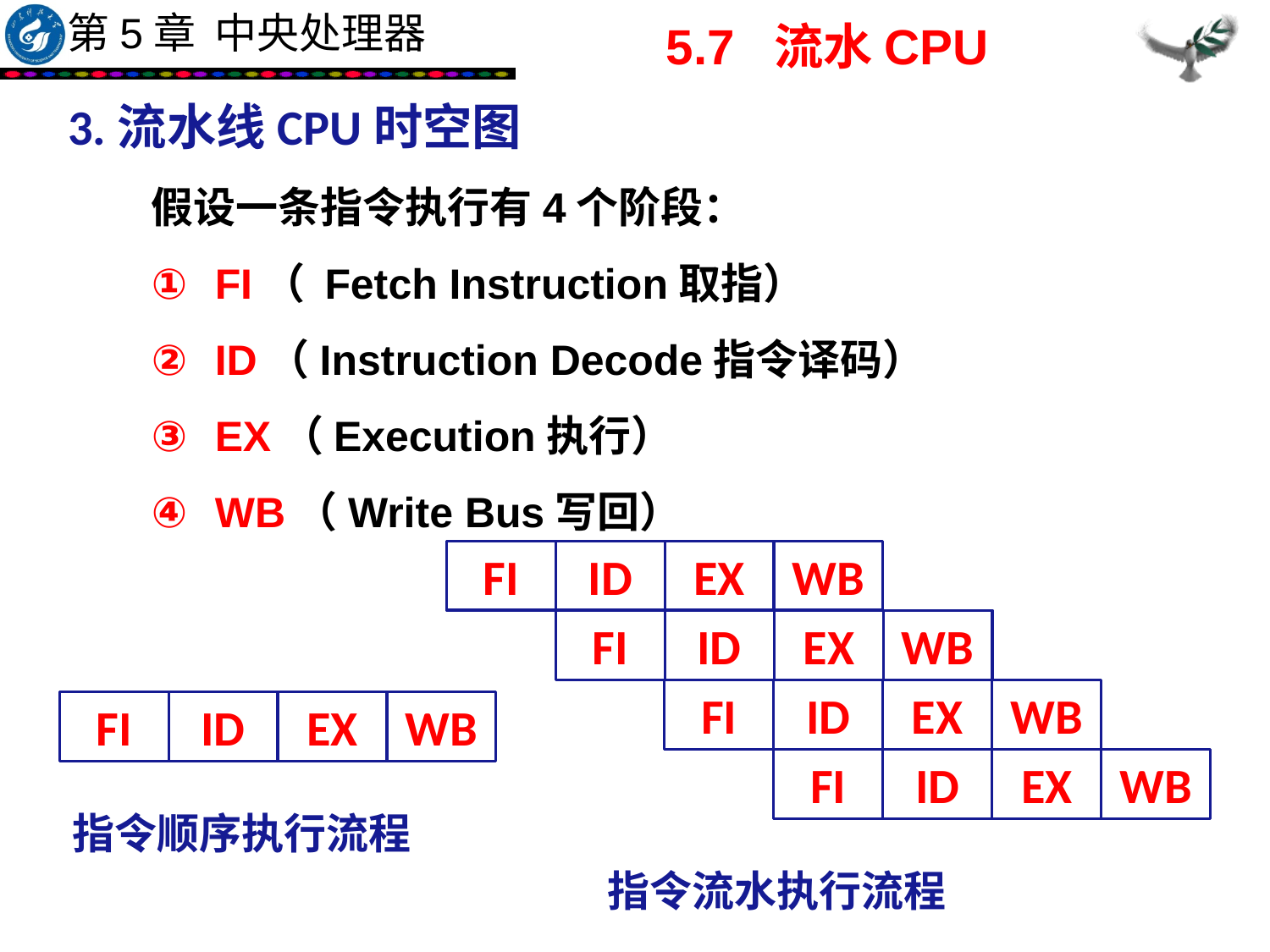

5.7  流水CPU
3.流水线CPU时空图
假设一条指令执行有4个阶段：
FI（ Fetch Instruction取指）
ID（Instruction Decode指令译码）
EX（Execution执行）
WB（Write Bus写回）
FI
ID
EX
WB
FI
ID
EX
WB
FI
ID
EX
WB
FI
ID
EX
WB
指令流水执行流程
FI
ID
EX
WB
指令顺序执行流程